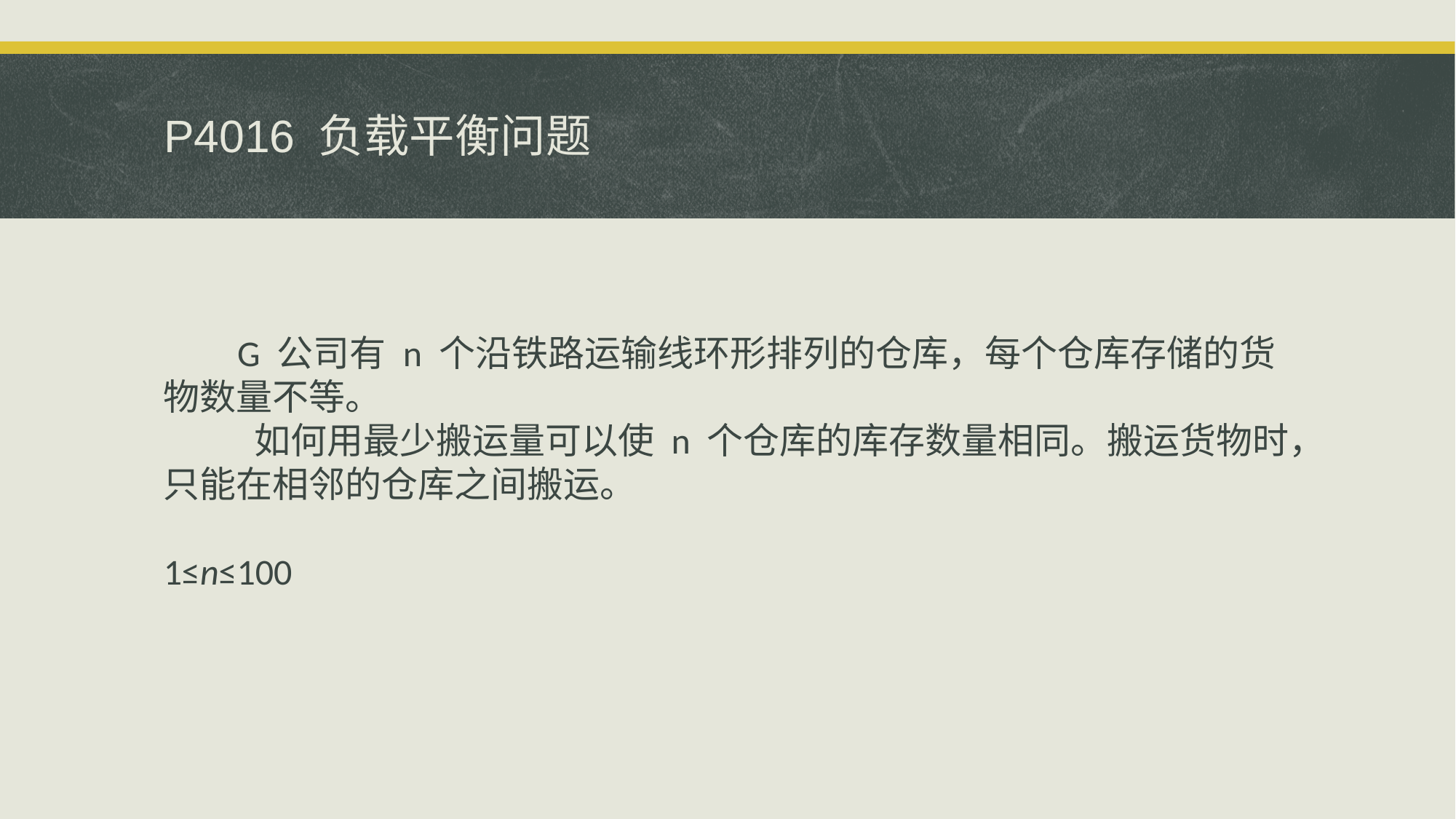

# P4016 负载平衡问题
         G 公司有 n 个沿铁路运输线环形排列的仓库，每个仓库存储的货物数量不等。
          如何用最少搬运量可以使 n 个仓库的库存数量相同。搬运货物时，只能在相邻的仓库之间搬运。

1≤n≤100